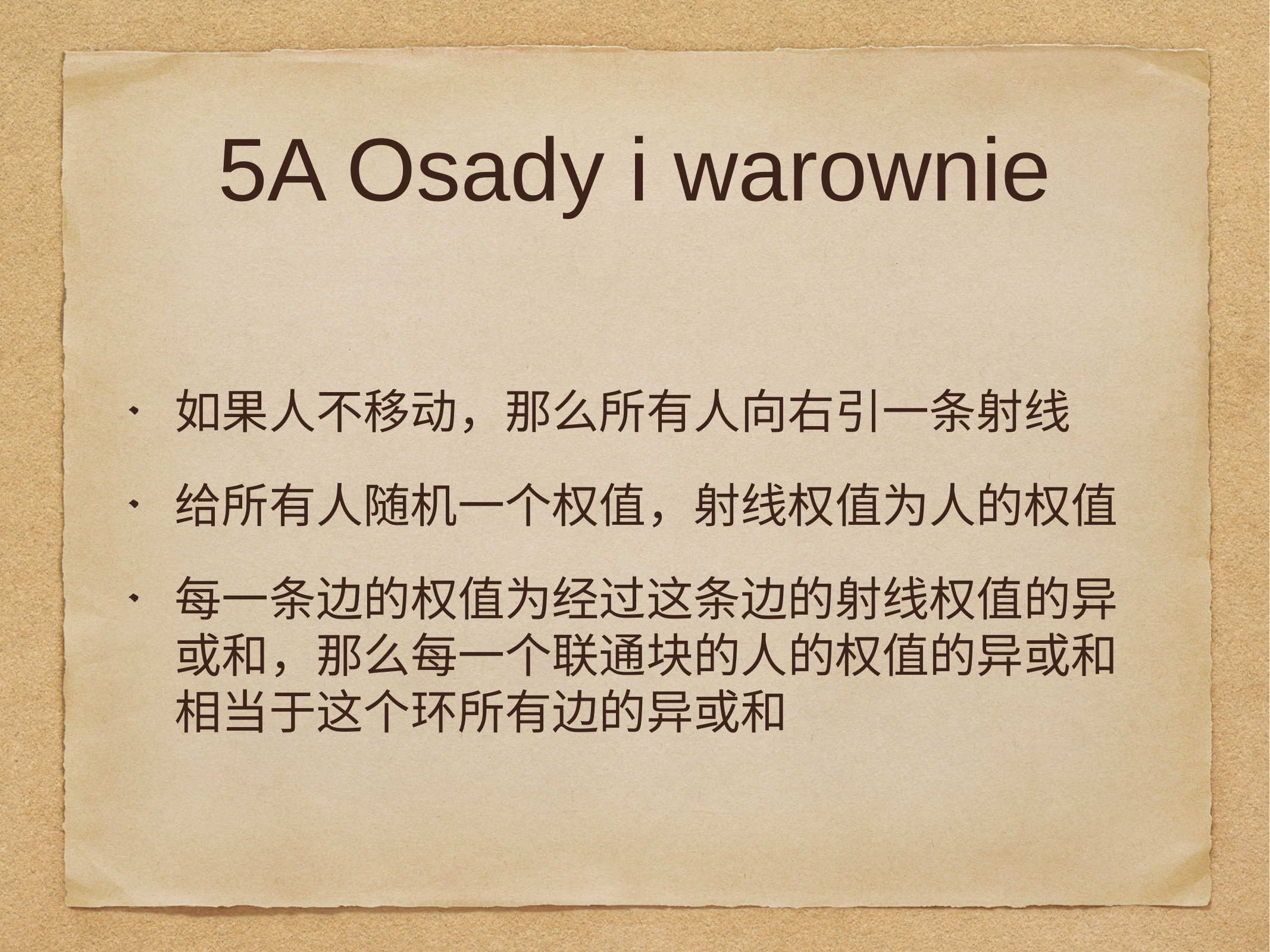

# 5A Osady i warownie
如果人不移动，那么所有人向右引一条射线
给所有人随机一个权值，射线权值为人的权值
每一条边的权值为经过这条边的射线权值的异或和，那么每一个联通块的人的权值的异或和相当于这个环所有边的异或和